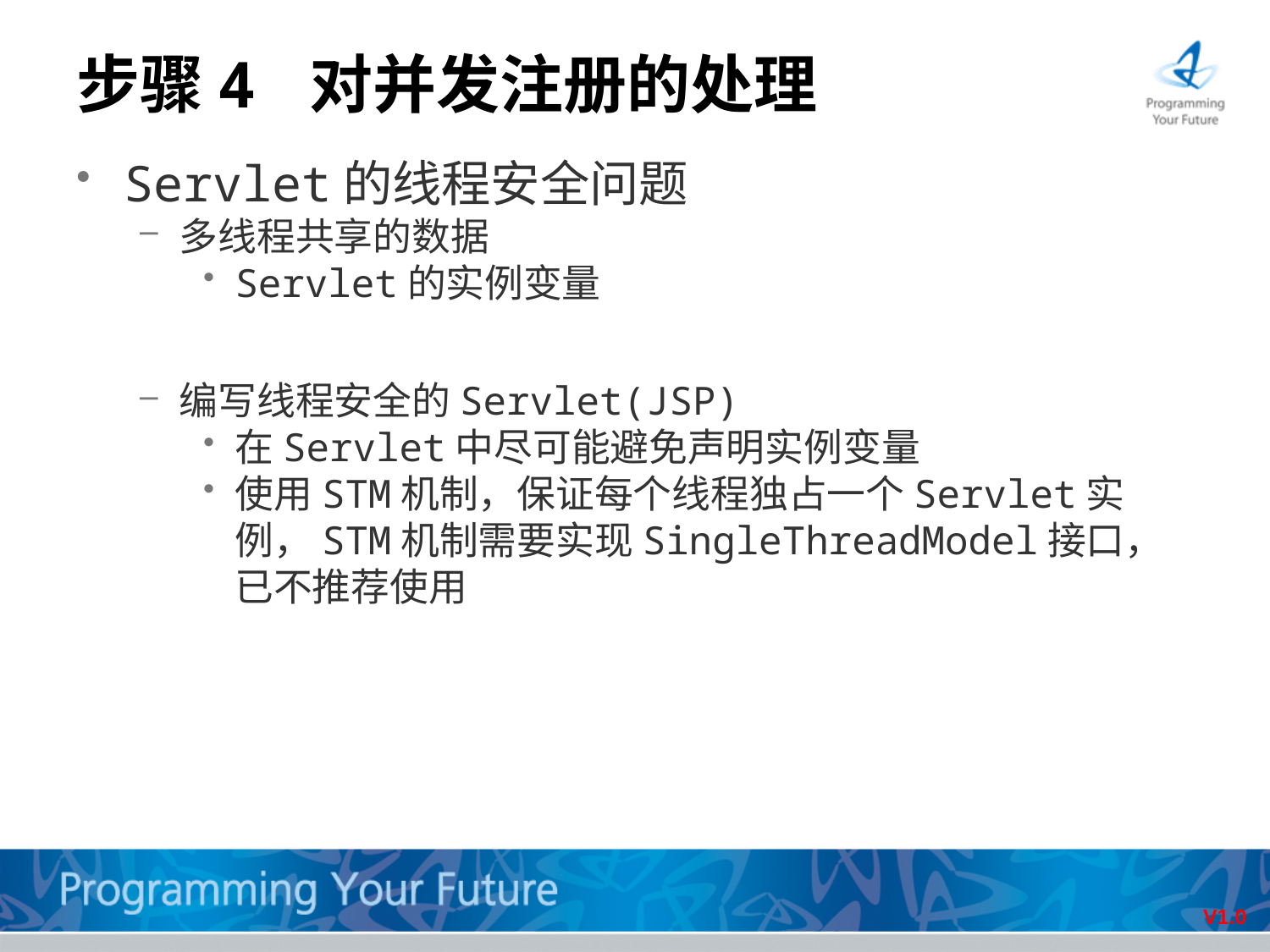

# 步骤4 对并发注册的处理
Servlet的线程安全问题
多线程共享的数据
Servlet的实例变量

编写线程安全的Servlet(JSP)
在Servlet中尽可能避免声明实例变量
使用STM机制，保证每个线程独占一个Servlet实例，STM机制需要实现SingleThreadModel接口，已不推荐使用